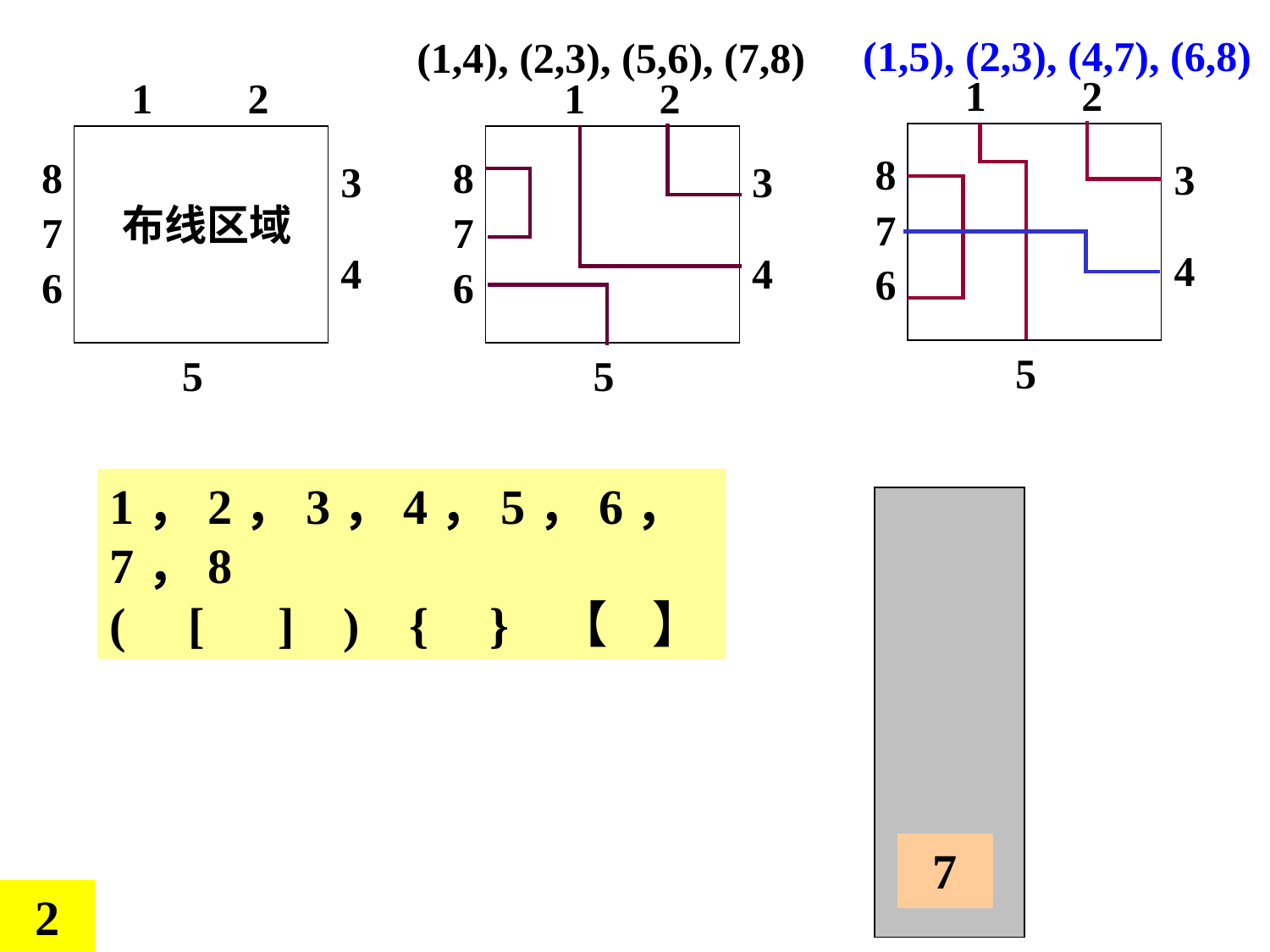

(1,5), (2,3), (4,7), (6,8)
(1,4), (2,3), (5,6), (7,8)
1         2

8
7
6
3

4

5

1         2

8
7
6
3

4
 布线区域
5
  1       2

8
7
6
3

4

5

1，2，3，4，5，6，7，8
(     [      ]    )    {     }   【    】

7
5
2